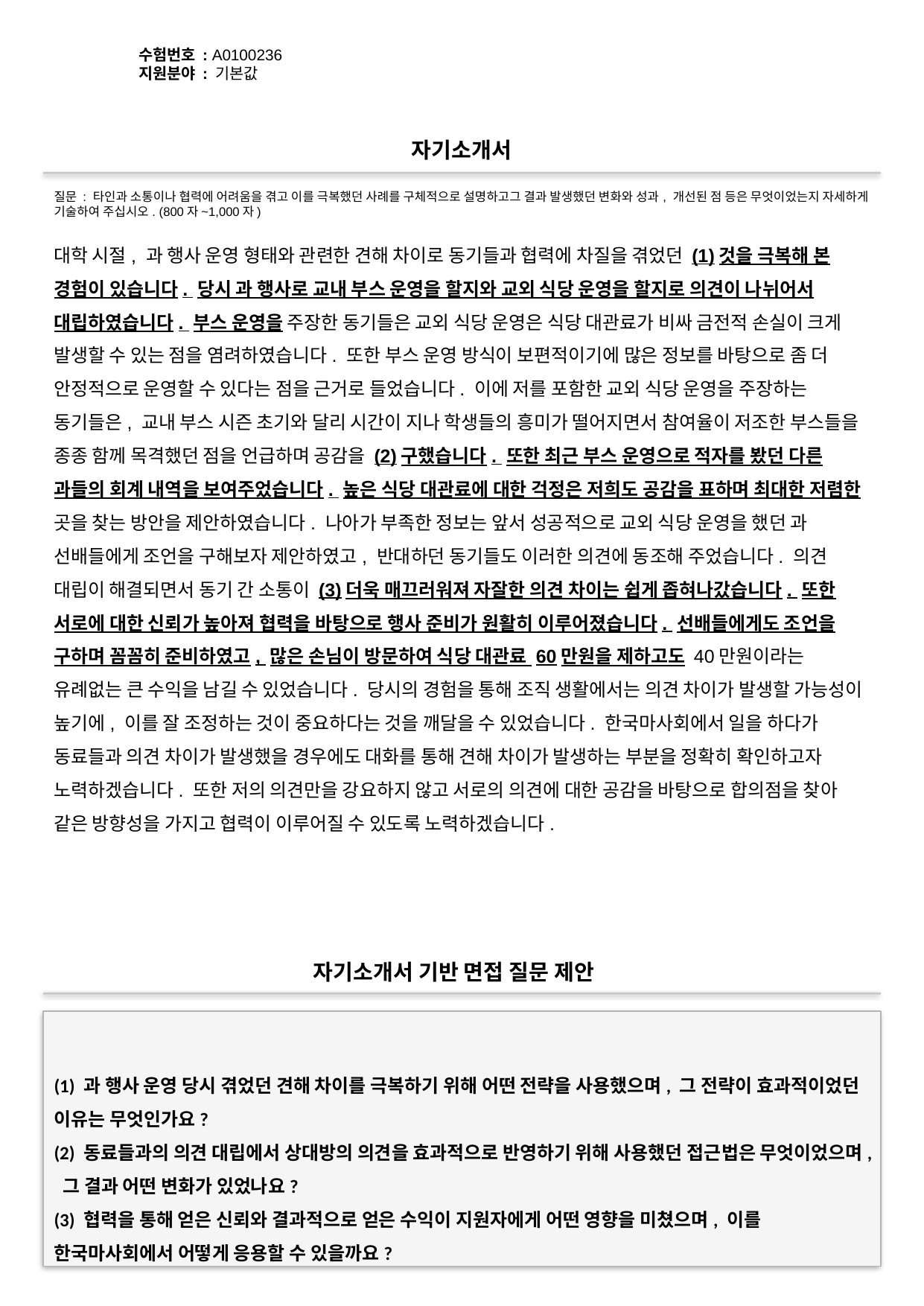

수험번호 : A0100236
지원분야 : 기본값
#

자기소개서

질문 : 타인과 소통이나 협력에 어려움을 겪고 이를 극복했던 사례를 구체적으로 설명하고그 결과 발생했던 변화와 성과, 개선된 점 등은 무엇이었는지 자세하게 기술하여 주십시오. (800자~1,000자)

대학 시절, 과 행사 운영 형태와 관련한 견해 차이로 동기들과 협력에 차질을 겪었던 (1)것을 극복해 본 경험이 있습니다. 당시 과 행사로 교내 부스 운영을 할지와 교외 식당 운영을 할지로 의견이 나뉘어서 대립하였습니다. 부스 운영을 주장한 동기들은 교외 식당 운영은 식당 대관료가 비싸 금전적 손실이 크게 발생할 수 있는 점을 염려하였습니다. 또한 부스 운영 방식이 보편적이기에 많은 정보를 바탕으로 좀 더 안정적으로 운영할 수 있다는 점을 근거로 들었습니다. 이에 저를 포함한 교외 식당 운영을 주장하는 동기들은, 교내 부스 시즌 초기와 달리 시간이 지나 학생들의 흥미가 떨어지면서 참여율이 저조한 부스들을 종종 함께 목격했던 점을 언급하며 공감을 (2)구했습니다. 또한 최근 부스 운영으로 적자를 봤던 다른 과들의 회계 내역을 보여주었습니다. 높은 식당 대관료에 대한 걱정은 저희도 공감을 표하며 최대한 저렴한 곳을 찾는 방안을 제안하였습니다. 나아가 부족한 정보는 앞서 성공적으로 교외 식당 운영을 했던 과 선배들에게 조언을 구해보자 제안하였고, 반대하던 동기들도 이러한 의견에 동조해 주었습니다. 의견 대립이 해결되면서 동기 간 소통이 (3)더욱 매끄러워져 자잘한 의견 차이는 쉽게 좁혀나갔습니다. 또한 서로에 대한 신뢰가 높아져 협력을 바탕으로 행사 준비가 원활히 이루어졌습니다. 선배들에게도 조언을 구하며 꼼꼼히 준비하였고, 많은 손님이 방문하여 식당 대관료 60만원을 제하고도 40만원이라는 유례없는 큰 수익을 남길 수 있었습니다. 당시의 경험을 통해 조직 생활에서는 의견 차이가 발생할 가능성이 높기에, 이를 잘 조정하는 것이 중요하다는 것을 깨달을 수 있었습니다. 한국마사회에서 일을 하다가 동료들과 의견 차이가 발생했을 경우에도 대화를 통해 견해 차이가 발생하는 부분을 정확히 확인하고자 노력하겠습니다. 또한 저의 의견만을 강요하지 않고 서로의 의견에 대한 공감을 바탕으로 합의점을 찾아 같은 방향성을 가지고 협력이 이루어질 수 있도록 노력하겠습니다.

자기소개서 기반 면접 질문 제안

(1) 과 행사 운영 당시 겪었던 견해 차이를 극복하기 위해 어떤 전략을 사용했으며, 그 전략이 효과적이었던 이유는 무엇인가요?
(2) 동료들과의 의견 대립에서 상대방의 의견을 효과적으로 반영하기 위해 사용했던 접근법은 무엇이었으며, 그 결과 어떤 변화가 있었나요?
(3) 협력을 통해 얻은 신뢰와 결과적으로 얻은 수익이 지원자에게 어떤 영향을 미쳤으며, 이를 한국마사회에서 어떻게 응용할 수 있을까요?